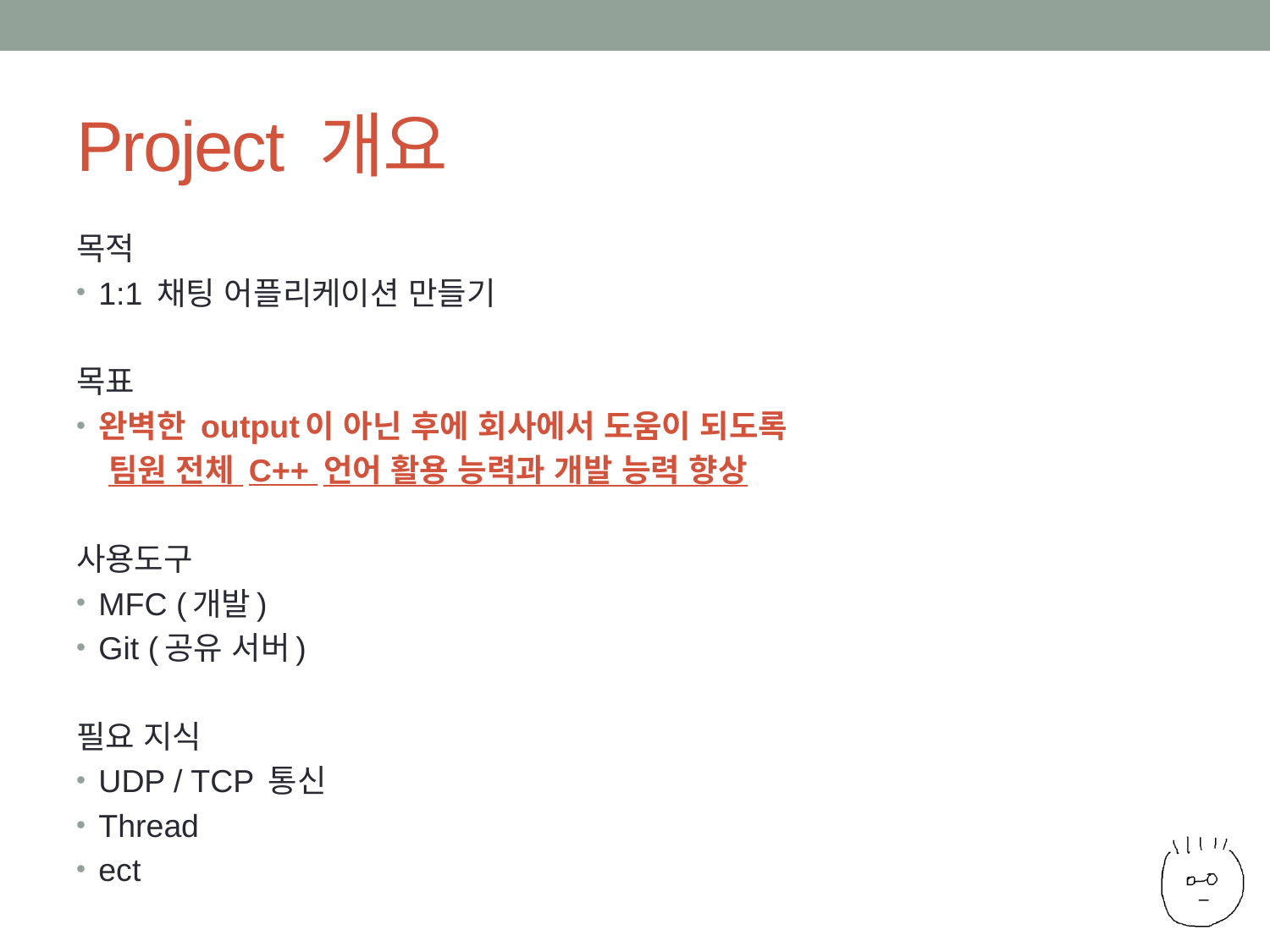

# Project 개요
목적
1:1 채팅 어플리케이션 만들기

목표
완벽한 output이 아닌 후에 회사에서 도움이 되도록
   팀원 전체 C++ 언어 활용 능력과 개발 능력 향상

사용도구
MFC (개발)
Git (공유 서버)

필요 지식
UDP / TCP 통신
Thread
ect